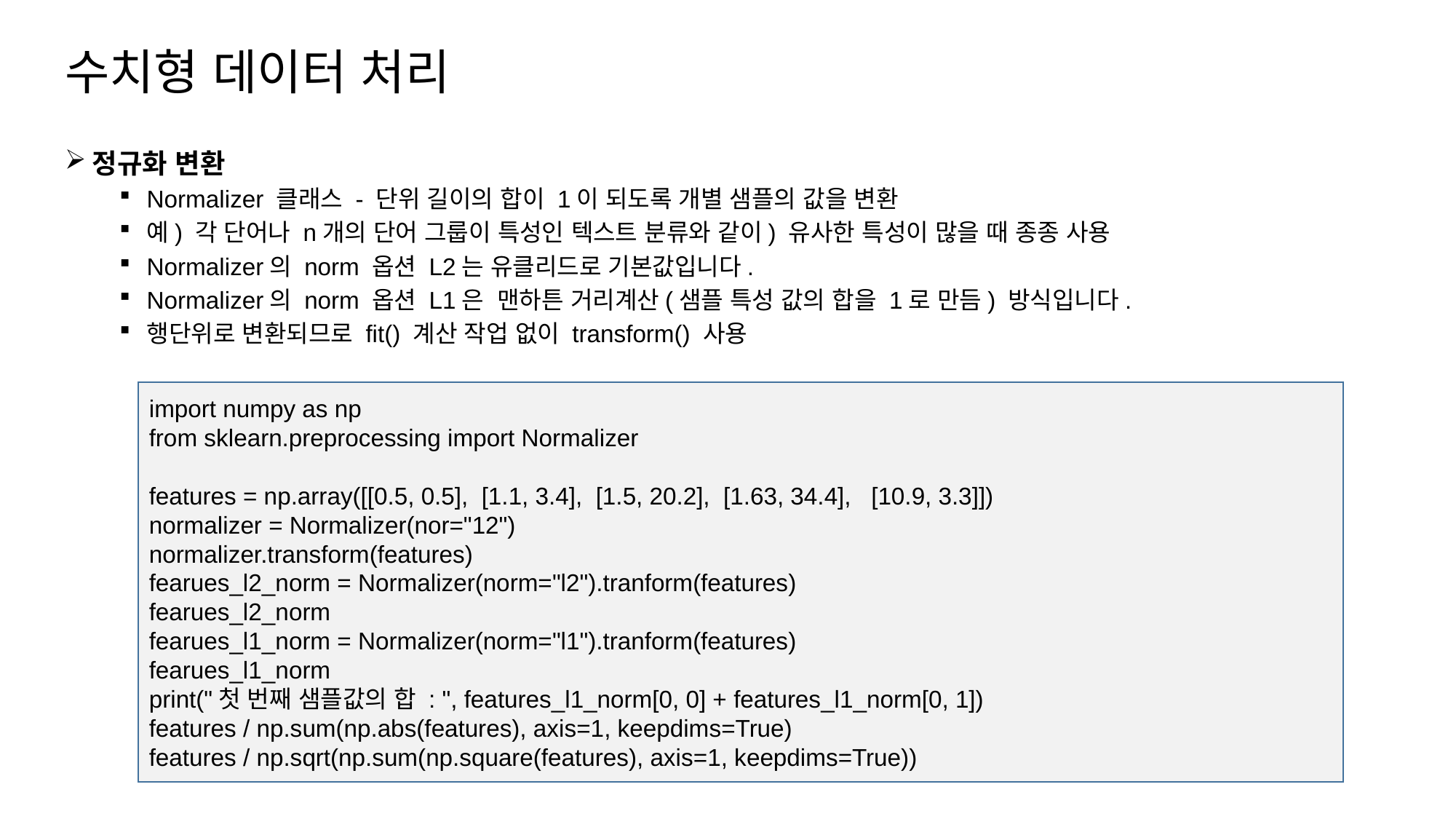

# 수치형 데이터 처리
정규화 변환
Normalizer 클래스 - 단위 길이의 합이 1이 되도록 개별 샘플의 값을 변환
예) 각 단어나 n개의 단어 그룹이 특성인 텍스트 분류와 같이) 유사한 특성이 많을 때 종종 사용
Normalizer의 norm 옵션 L2는 유클리드로 기본값입니다.
Normalizer의 norm 옵션 L1은  맨하튼 거리계산(샘플 특성 값의 합을 1로 만듬) 방식입니다.
행단위로 변환되므로 fit() 계산 작업 없이 transform() 사용
import numpy as np
from sklearn.preprocessing import Normalizer

features = np.array([[0.5, 0.5],  [1.1, 3.4],  [1.5, 20.2],  [1.63, 34.4],   [10.9, 3.3]])
normalizer = Normalizer(nor="12")
normalizer.transform(features)
fearues_l2_norm = Normalizer(norm="l2").tranform(features)
fearues_l2_norm
fearues_l1_norm = Normalizer(norm="l1").tranform(features)
fearues_l1_norm
print("첫 번째 샘플값의 합 : ", features_l1_norm[0, 0] + features_l1_norm[0, 1])
features / np.sum(np.abs(features), axis=1, keepdims=True)
features / np.sqrt(np.sum(np.square(features), axis=1, keepdims=True))